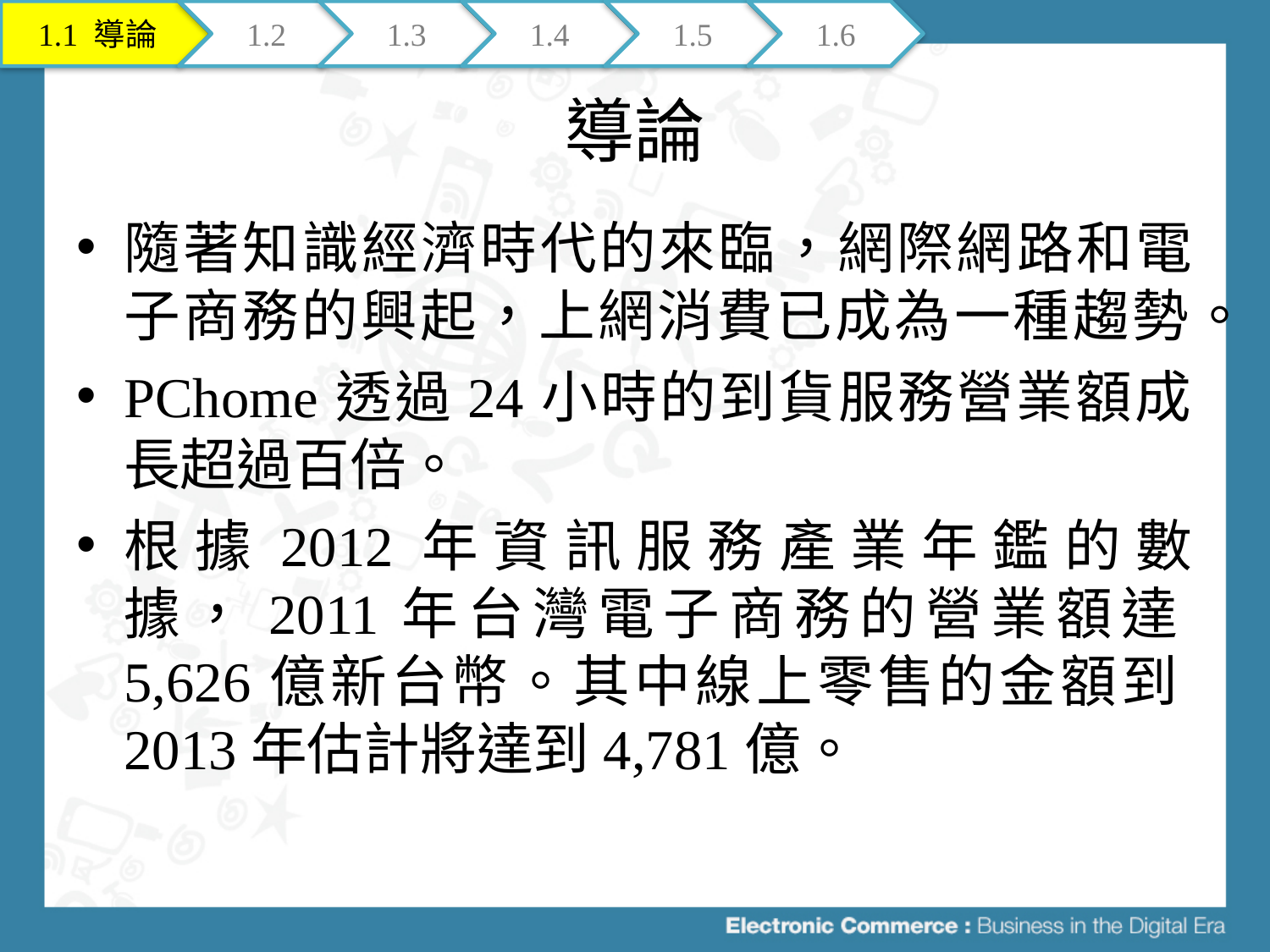

1.1 導論
1.2
1.3
1.4
1.5
1.6
# 導論
隨著知識經濟時代的來臨，網際網路和電子商務的興起，上網消費已成為一種趨勢。
PChome透過24小時的到貨服務營業額成長超過百倍。
根據2012年資訊服務產業年鑑的數據，2011年台灣電子商務的營業額達5,626億新台幣。其中線上零售的金額到2013年估計將達到4,781億。